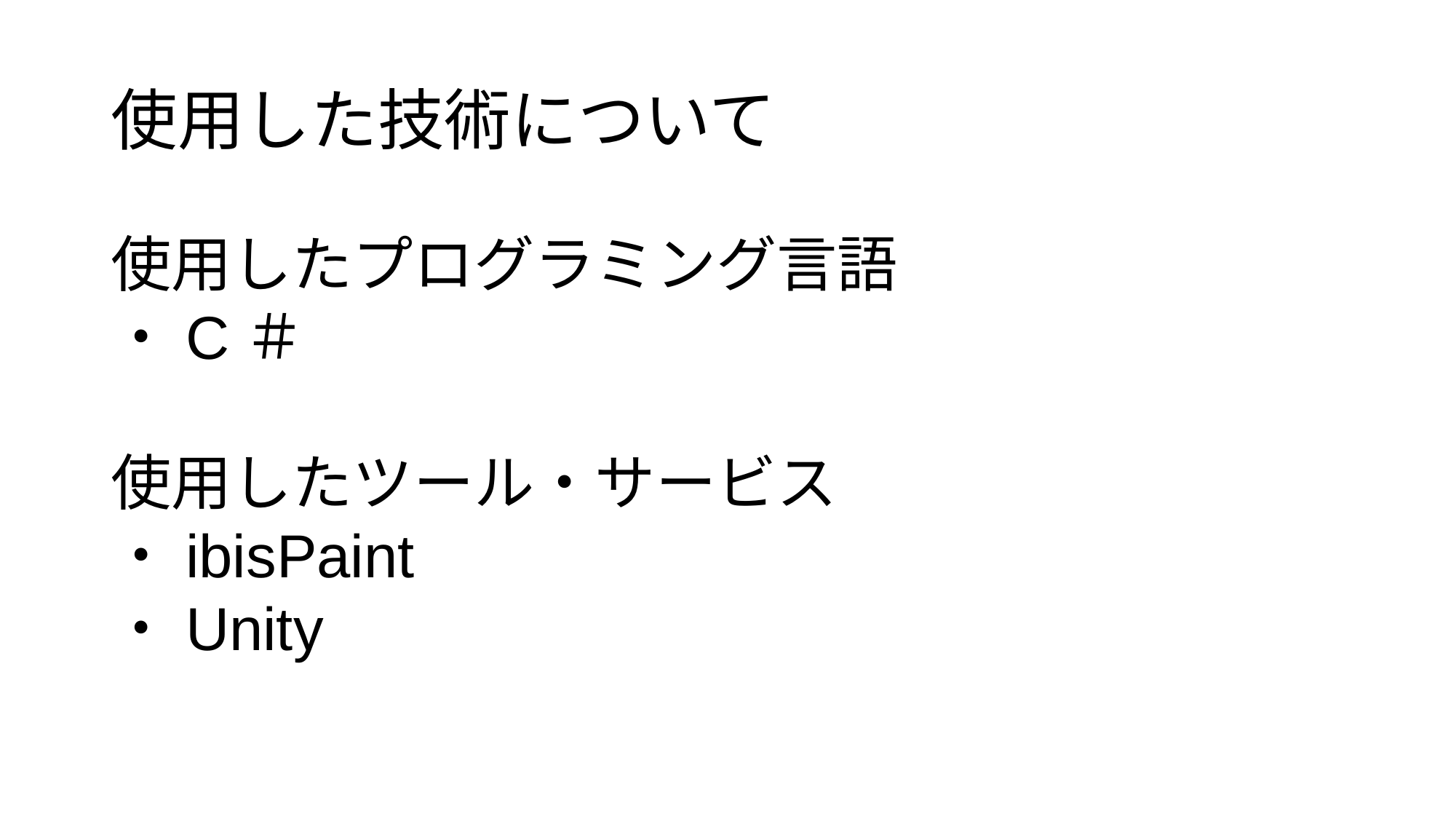

# 使用した技術について
使用したプログラミング言語
・C＃

使用したツール・サービス
・ibisPaint
・Unity